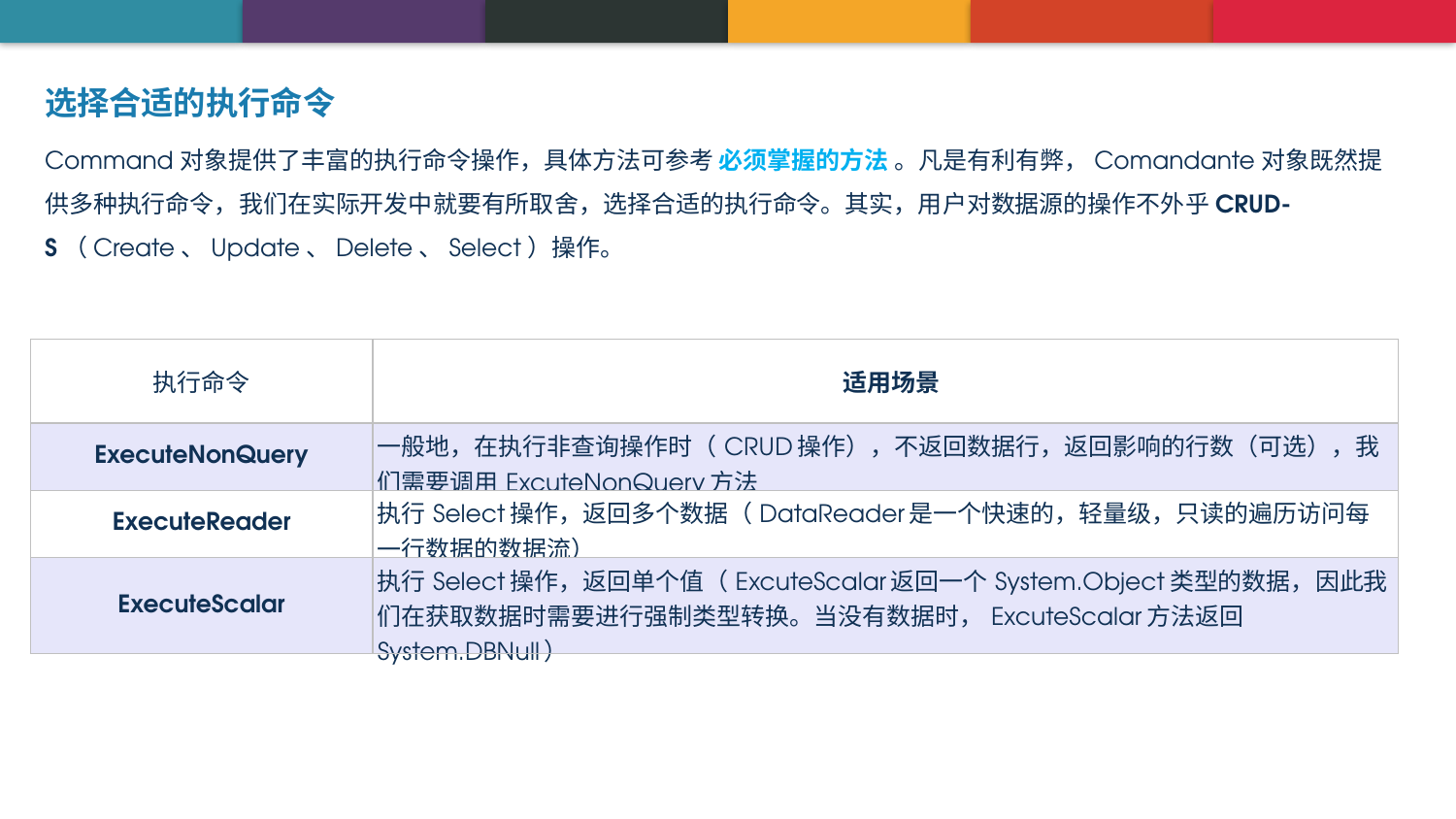

选择合适的执行命令
Command对象提供了丰富的执行命令操作，具体方法可参考 必须掌握的方法 。凡是有利有弊，Comandante对象既然提供多种执行命令，我们在实际开发中就要有所取舍，选择合适的执行命令。其实，用户对数据源的操作不外乎CRUD-S（Create、Update、Delete、Select）操作。

| 执行命令 | 适用场景 |
| --- | --- |
| ExecuteNonQuery | 一般地，在执行非查询操作时（CRUD操作），不返回数据行，返回影响的行数（可选），我们需要调用ExcuteNonQuery方法 |
| ExecuteReader | 执行Select操作，返回多个数据（DataReader是一个快速的，轻量级，只读的遍历访问每一行数据的数据流） |
| ExecuteScalar | 执行Select操作，返回单个值（ExcuteScalar返回一个System.Object类型的数据，因此我们在获取数据时需要进行强制类型转换。当没有数据时，ExcuteScalar方法返回System.DBNull） |